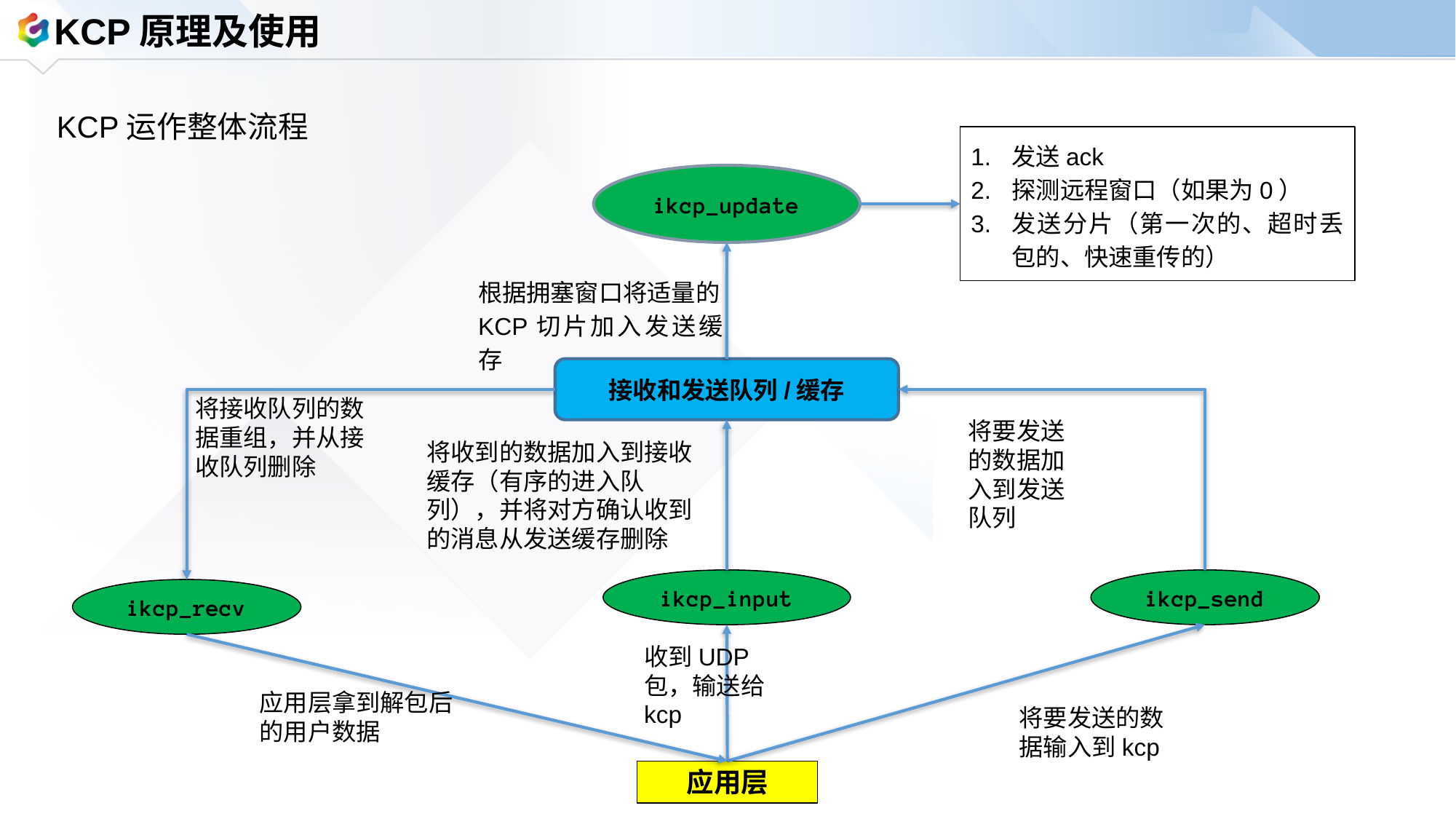

KCP原理及使用

KCP运作整体流程
发送ack
探测远程窗口（如果为0）
发送分片（第一次的、超时丢包的、快速重传的）
ikcp_update
根据拥塞窗口将适量的KCP切片加入发送缓存
接收和发送队列/缓存
将接收队列的数据重组，并从接收队列删除
将要发送的数据加入到发送队列
将收到的数据加入到接收缓存（有序的进入队列），并将对方确认收到的消息从发送缓存删除
ikcp_input
ikcp_send
ikcp_recv
收到UDP包，输送给kcp
应用层拿到解包后的用户数据
将要发送的数据输入到kcp
应用层